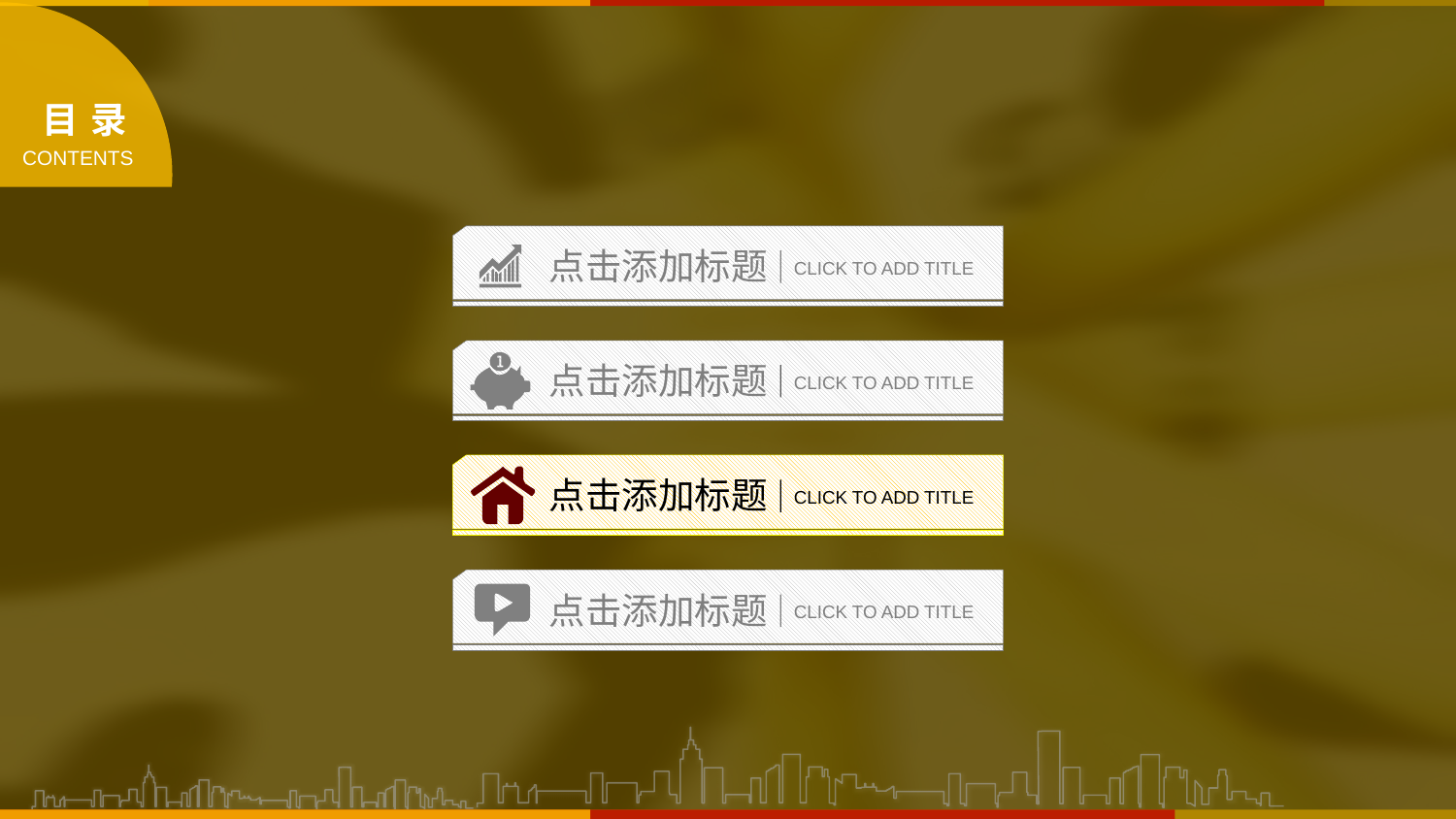

目录
   CONTENTS

点击添加标题
CLICK TO ADD TITLE

点击添加标题
CLICK TO ADD TITLE

点击添加标题
CLICK TO ADD TITLE

点击添加标题
CLICK TO ADD TITLE